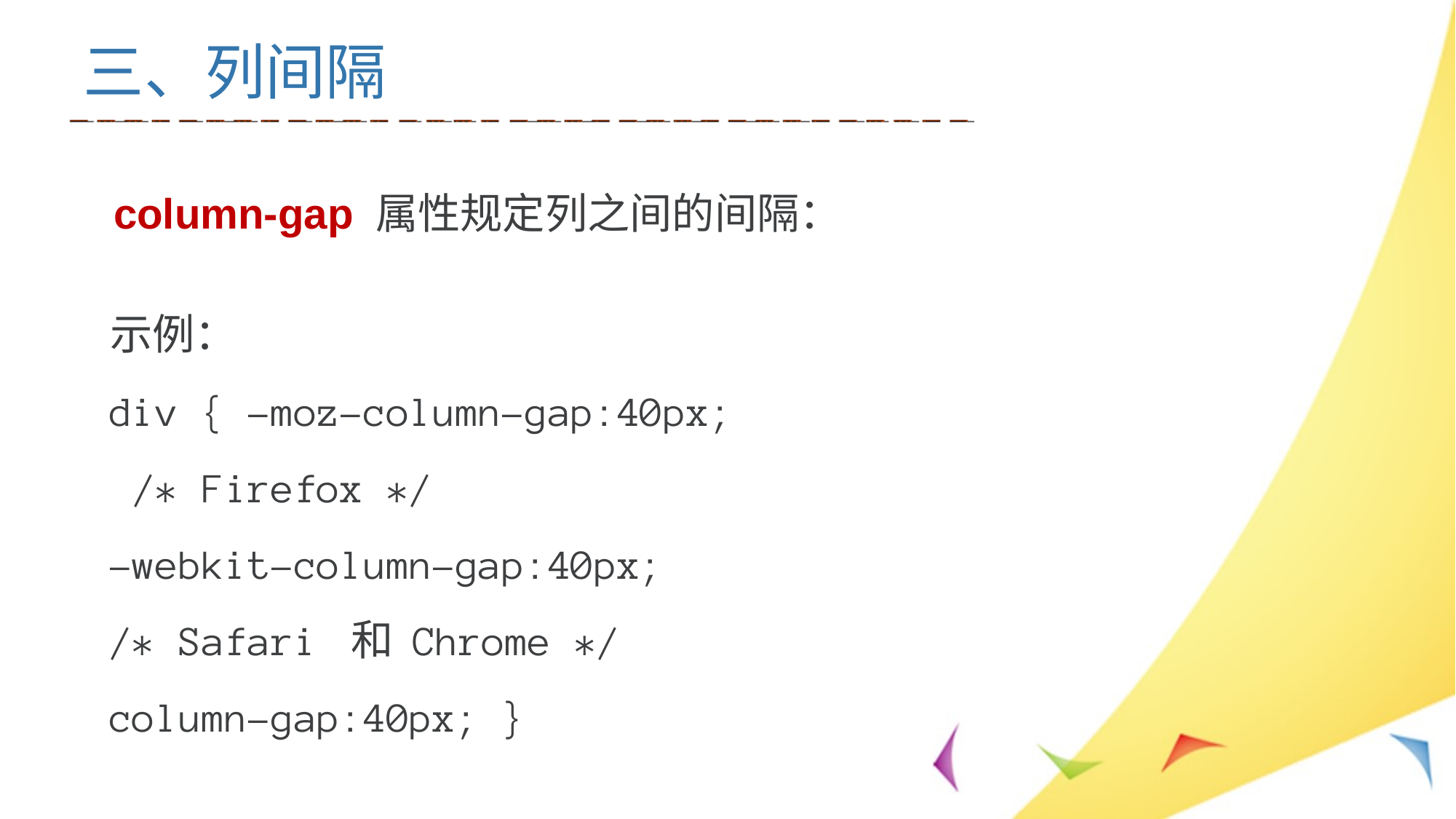

# 三、列间隔
column-gap 属性规定列之间的间隔：
示例：
div { -moz-column-gap:40px;
 /* Firefox */
-webkit-column-gap:40px;
/* Safari 和 Chrome */
column-gap:40px; }